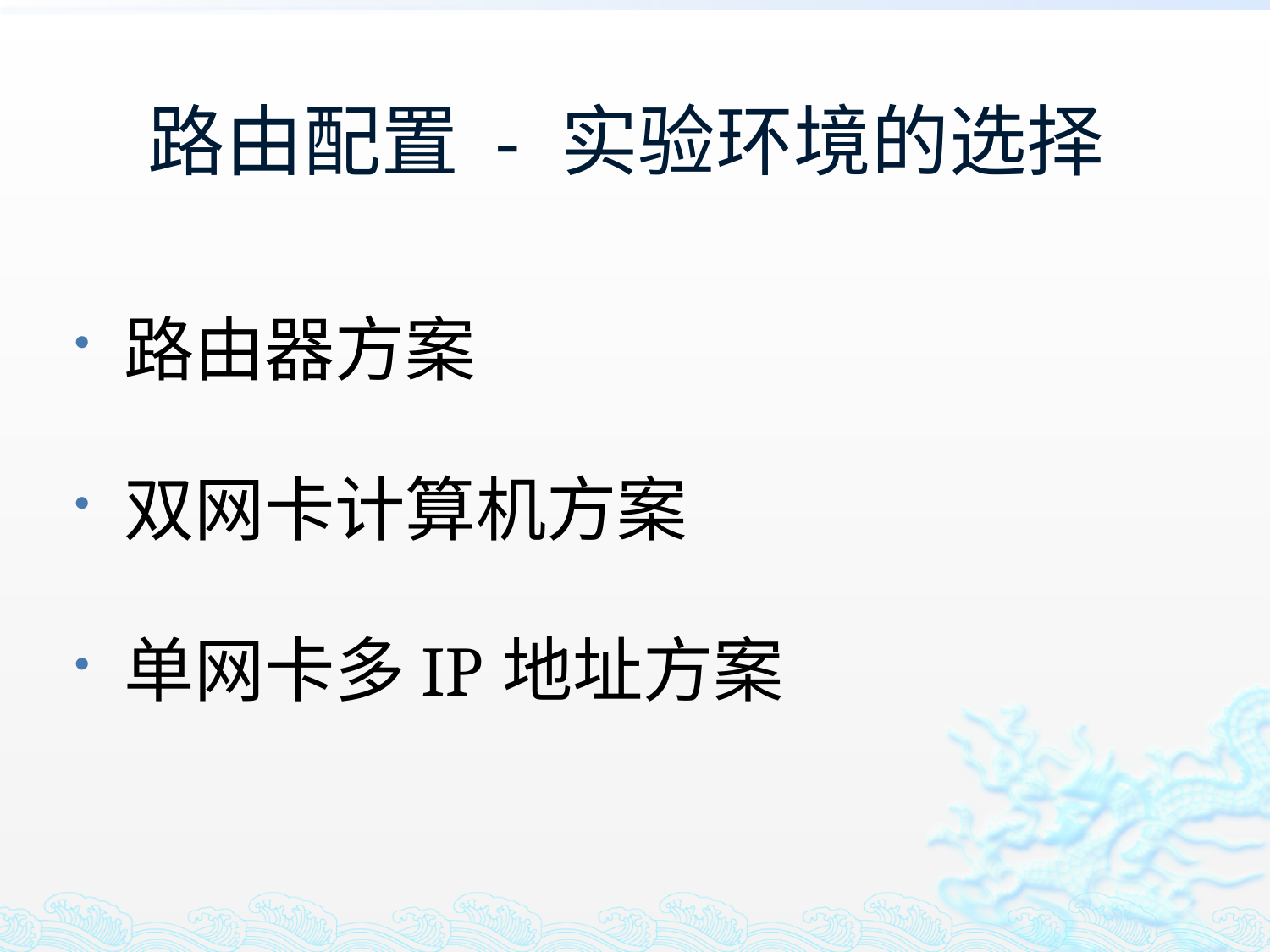

# 路由配置 - 实验环境的选择
路由器方案
双网卡计算机方案
单网卡多IP地址方案